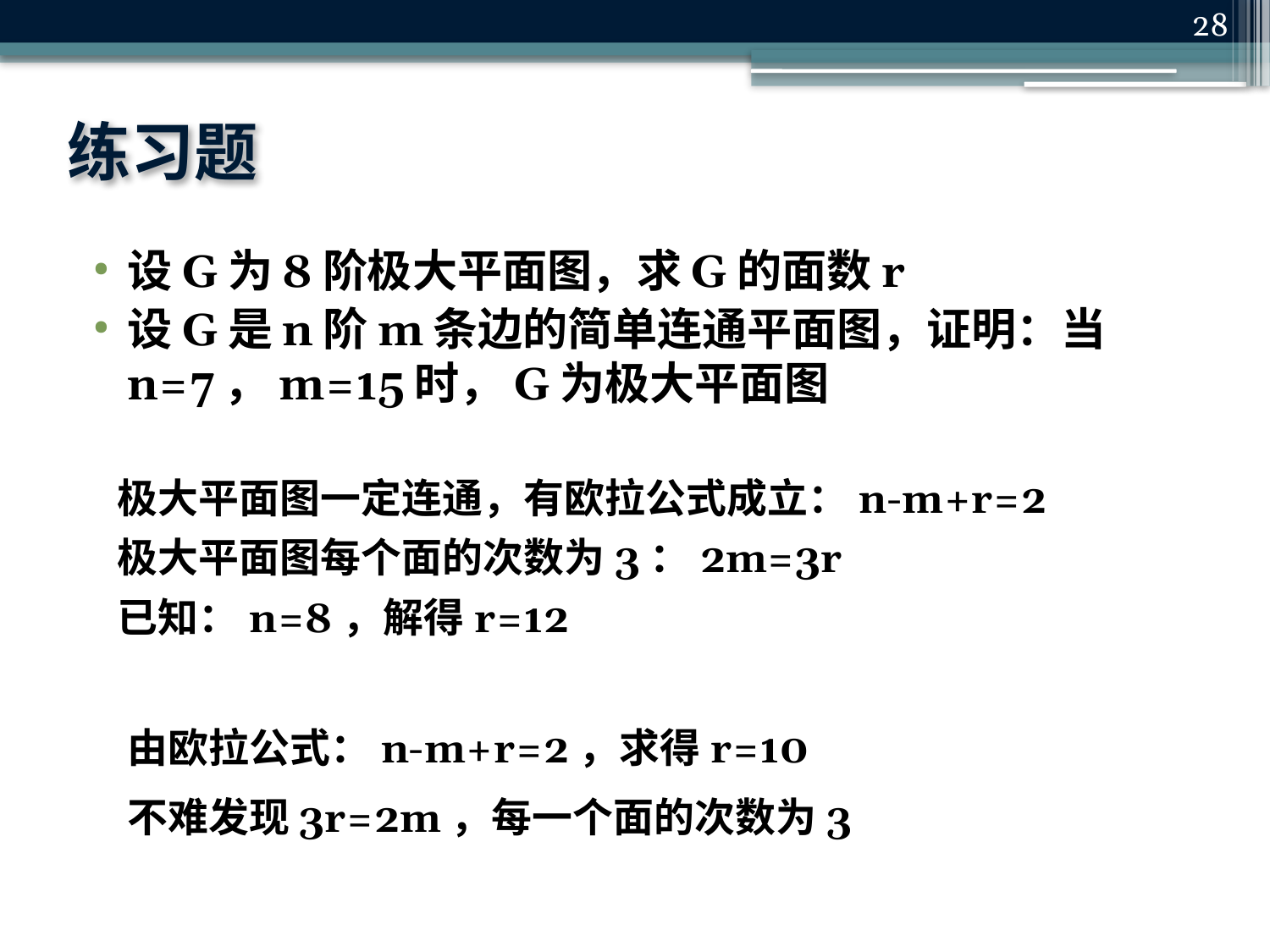

28
# 练习题
设G为8阶极大平面图，求G的面数r
设G是n阶m条边的简单连通平面图，证明：当n=7，m=15时，G为极大平面图
极大平面图一定连通，有欧拉公式成立：n-m+r=2
极大平面图每个面的次数为3：2m=3r
已知：n=8，解得r=12
由欧拉公式：n-m+r=2，求得r=10
不难发现3r=2m，每一个面的次数为3